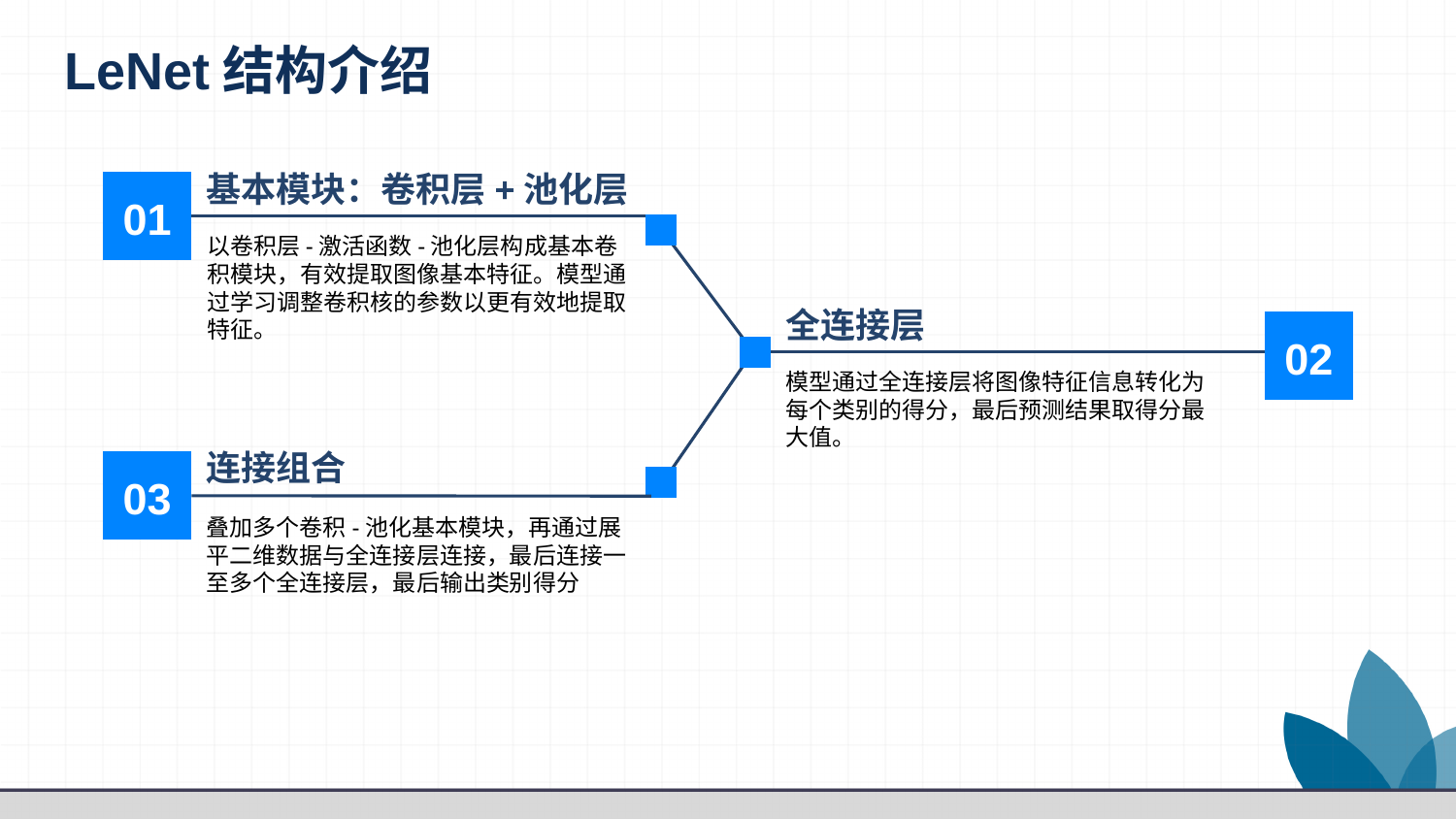

LeNet结构介绍
基本模块：卷积层+池化层

01

以卷积层-激活函数-池化层构成基本卷积模块，有效提取图像基本特征。模型通过学习调整卷积核的参数以更有效地提取特征。

全连接层

02

模型通过全连接层将图像特征信息转化为每个类别的得分，最后预测结果取得分最大值。

连接组合

03

叠加多个卷积-池化基本模块，再通过展平二维数据与全连接层连接，最后连接一至多个全连接层，最后输出类别得分